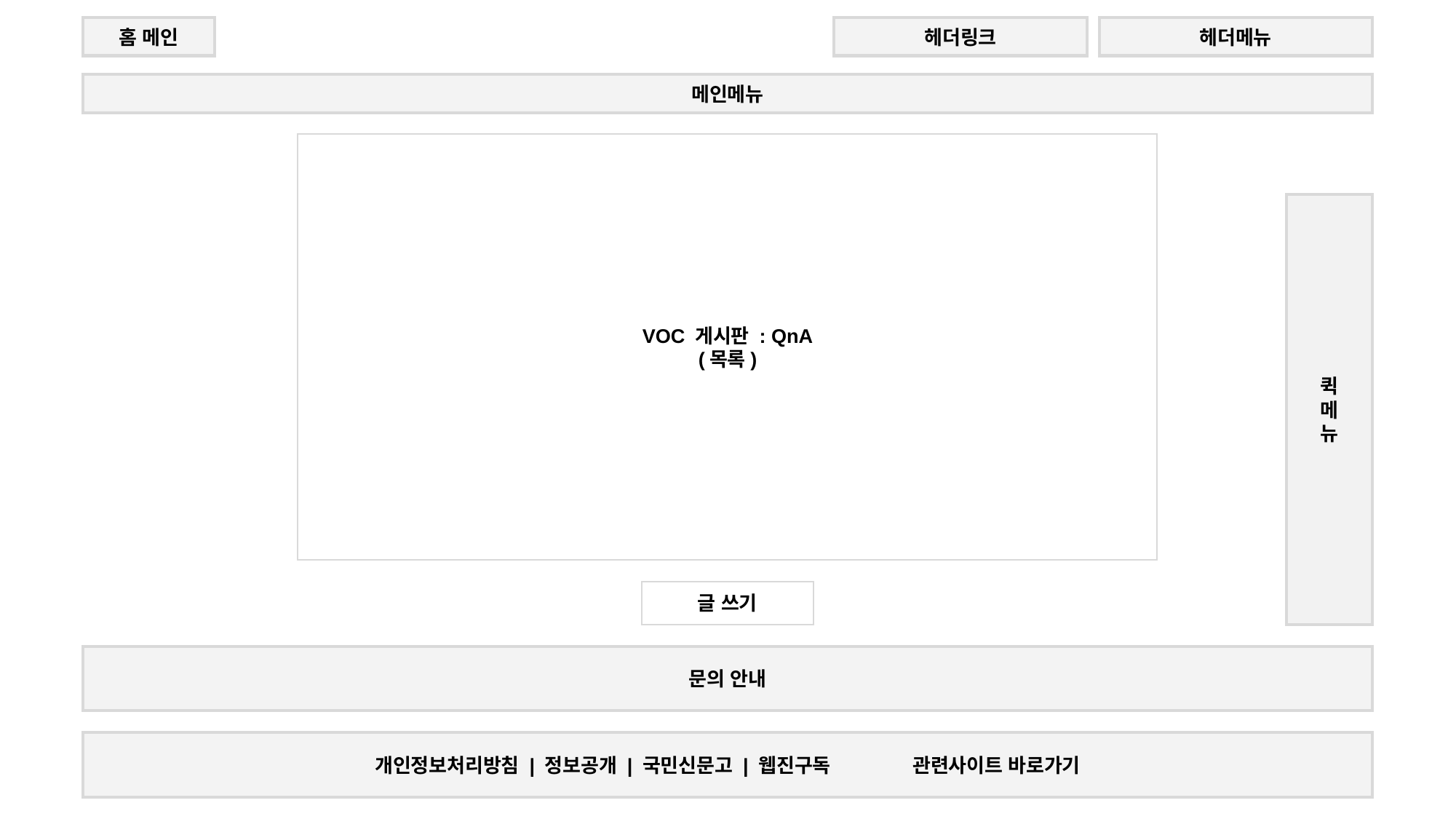

헤더링크
홈 메인
헤더메뉴
메인메뉴
VOC 게시판 : QnA
(목록)
퀵
메
뉴
글 쓰기
문의 안내
개인정보처리방침 | 정보공개 | 국민신문고 | 웹진구독               관련사이트 바로가기